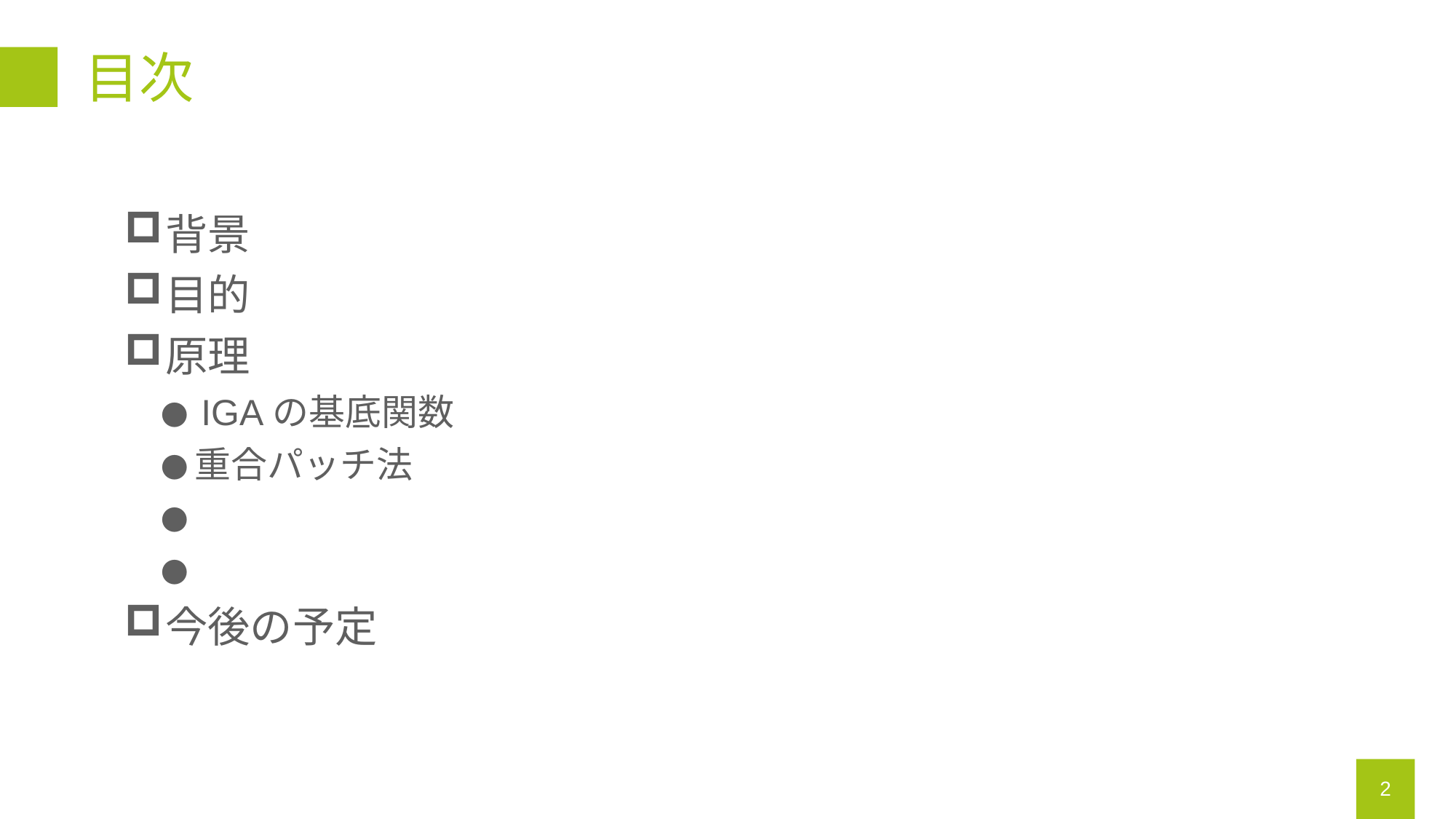

# 目次
背景
目的
原理
　● IGAの基底関数
　● 重合パッチ法
　●
　●
今後の予定
2